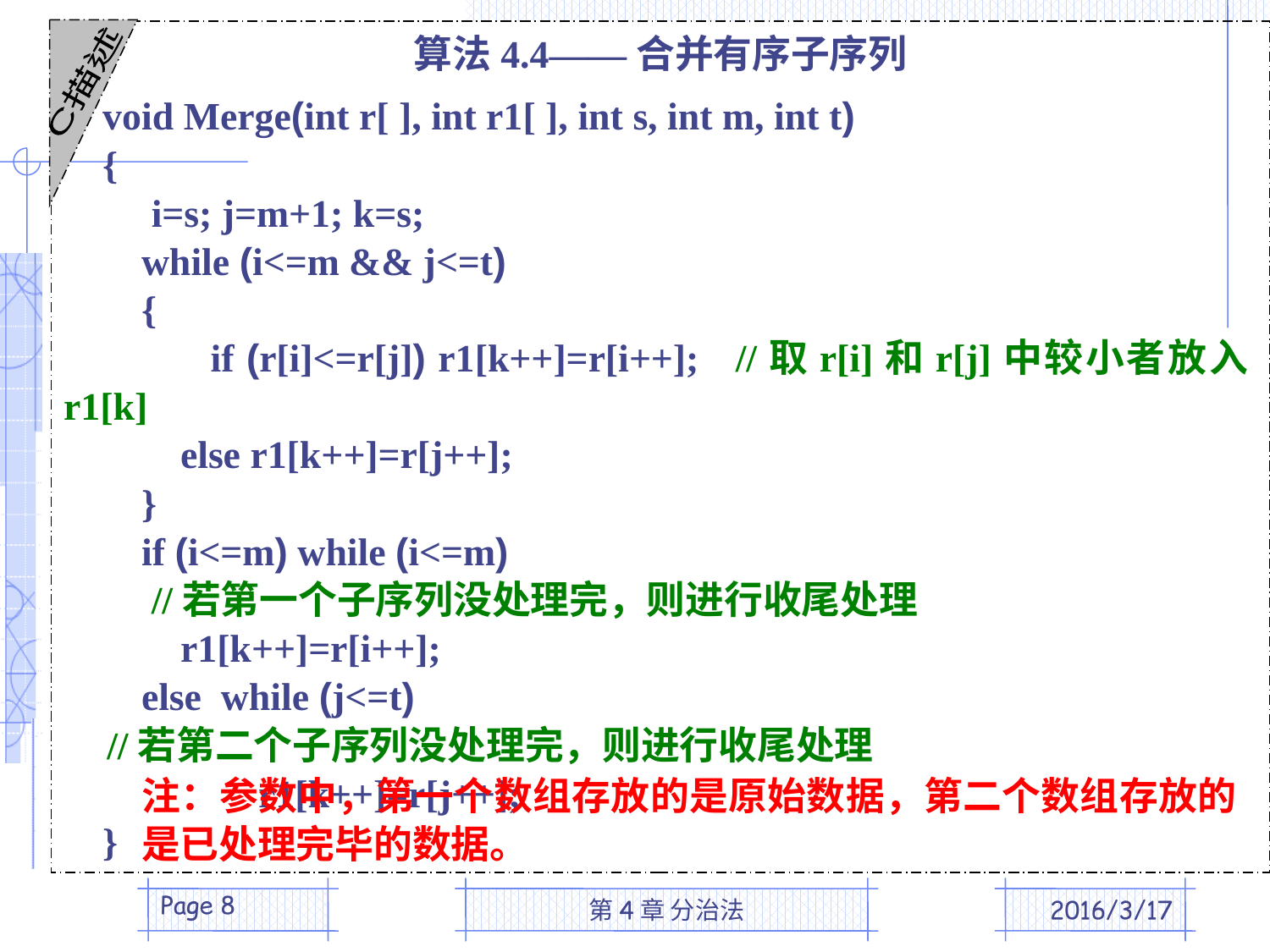

C描述
算法4.4——合并有序子序列
    void Merge(int r[ ], int r1[ ], int s, int m, int t)
    {
         i=s; j=m+1; k=s;
        while (i<=m && j<=t)
        {
            if (r[i]<=r[j]) r1[k++]=r[i++];   //取r[i]和r[j]中较小者放入r1[k]
            else r1[k++]=r[j++];
        }
        if (i<=m) while (i<=m)
         //若第一个子序列没处理完，则进行收尾处理
            r1[k++]=r[i++];
        else  while (j<=t)
    //若第二个子序列没处理完，则进行收尾处理
                    r1[k++]=r[j++];
    }
注：参数中，第一个数组存放的是原始数据，第二个数组存放的是已处理完毕的数据。
Page 8
第4章 分治法
2016/3/17